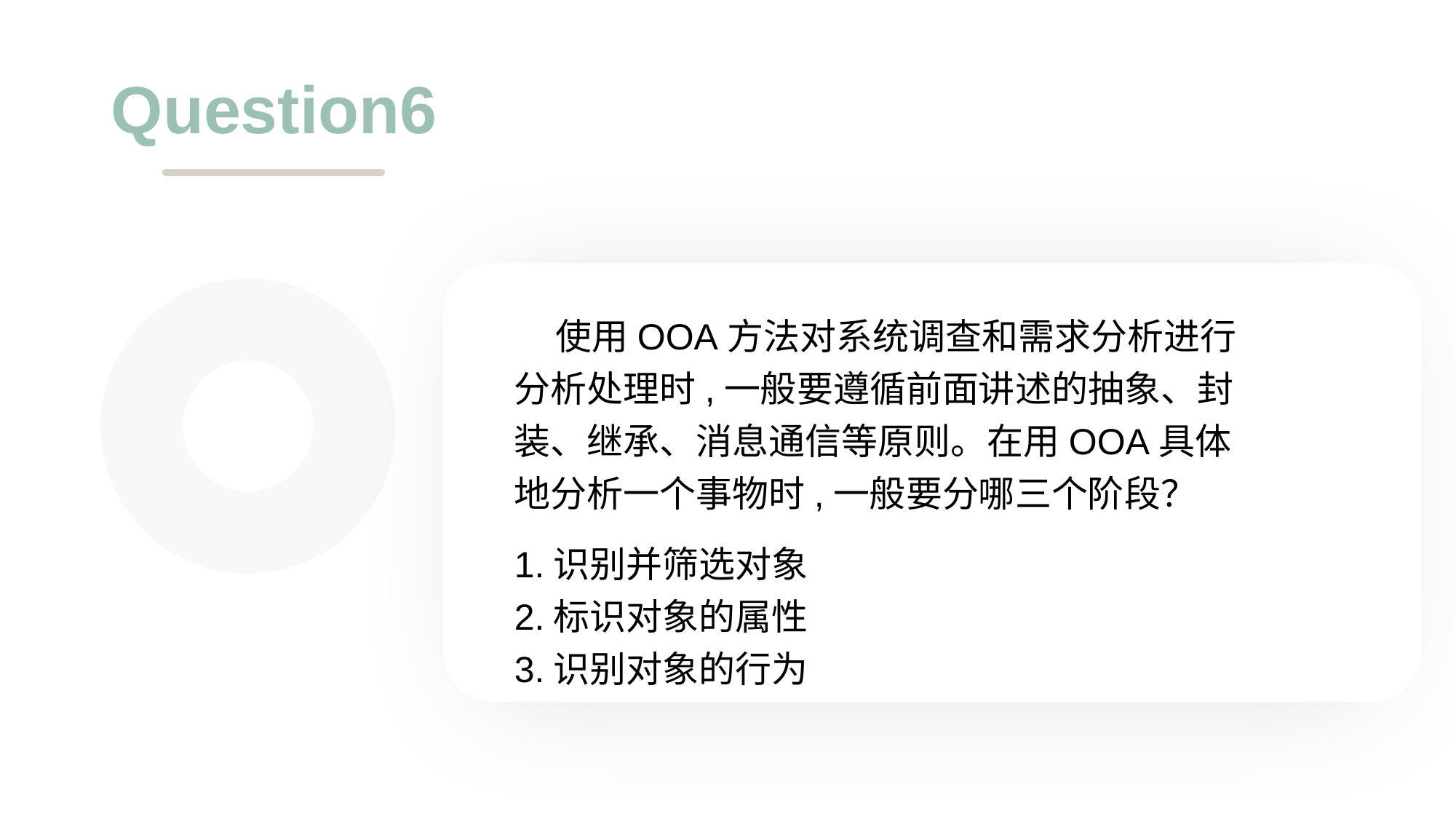

Question6
e7d195523061f1c0c2b73831c94a3edc981f60e396d3e182073EE1468018468A7F192AE5E5CD515B6C3125F8AF6E4EE646174E8CF0B46FD19828DCE8CDA3B3A044A74F0E769C5FA8CB87AB6FC303C8BA3785FAC64AF5424764E128FECAE4CC72932BB65C8C121A0F41C1707D94688ED66335DC6AE12288BF2055523C0C26863D2CD4AC454A29EEC183CEF0375334B579

    使用OOA方法对系统调查和需求分析进行分析处理时,一般要遵循前面讲述的抽象、封装、继承、消息通信等原则。在用OOA具体地分析一个事物时,一般要分哪三个阶段？
1.识别并筛选对象
2.标识对象的属性
3.识别对象的行为